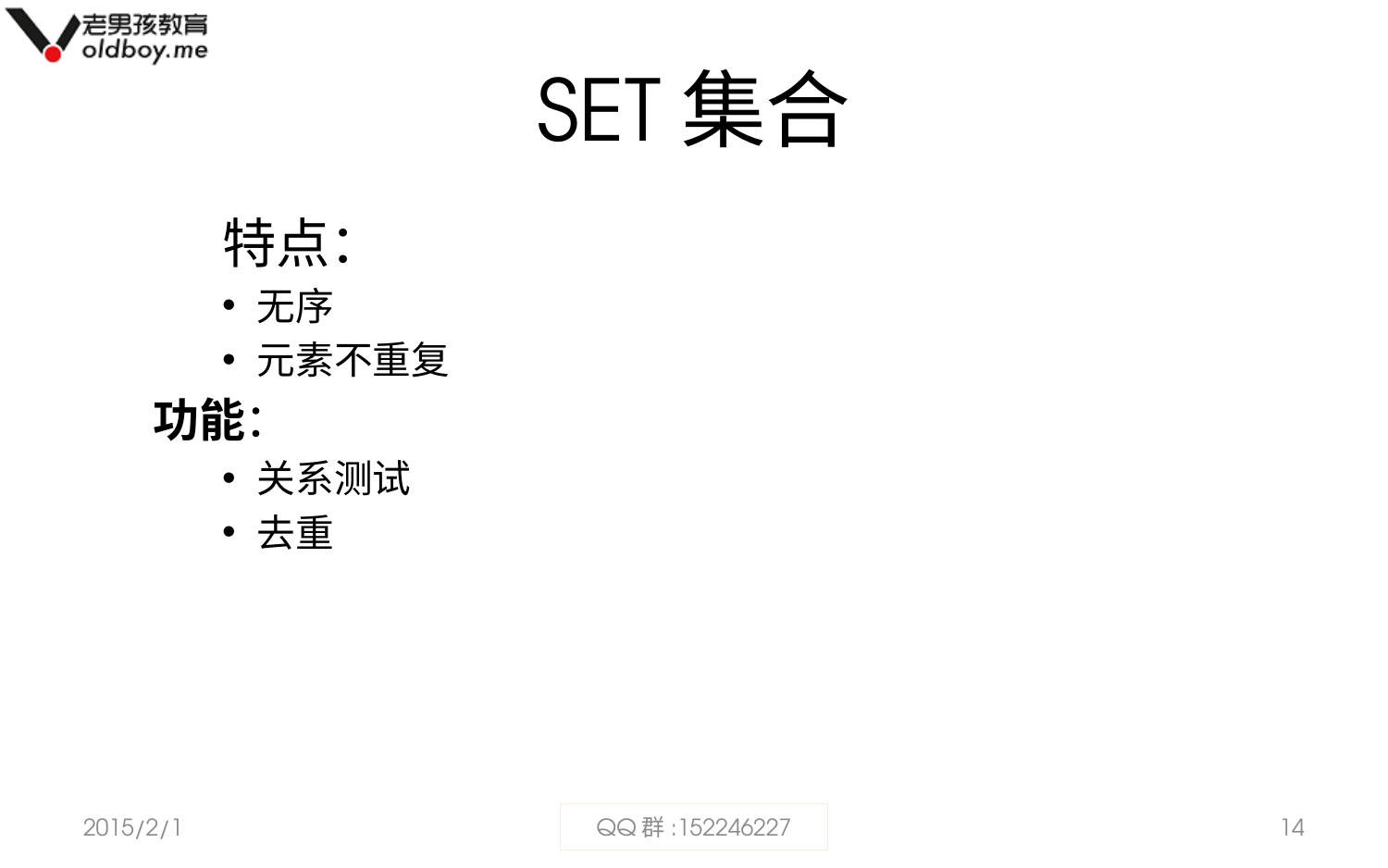

# SET集合
	特点：
无序
元素不重复
功能：
关系测试
去重
2015/2/1
QQ群:152246227
14